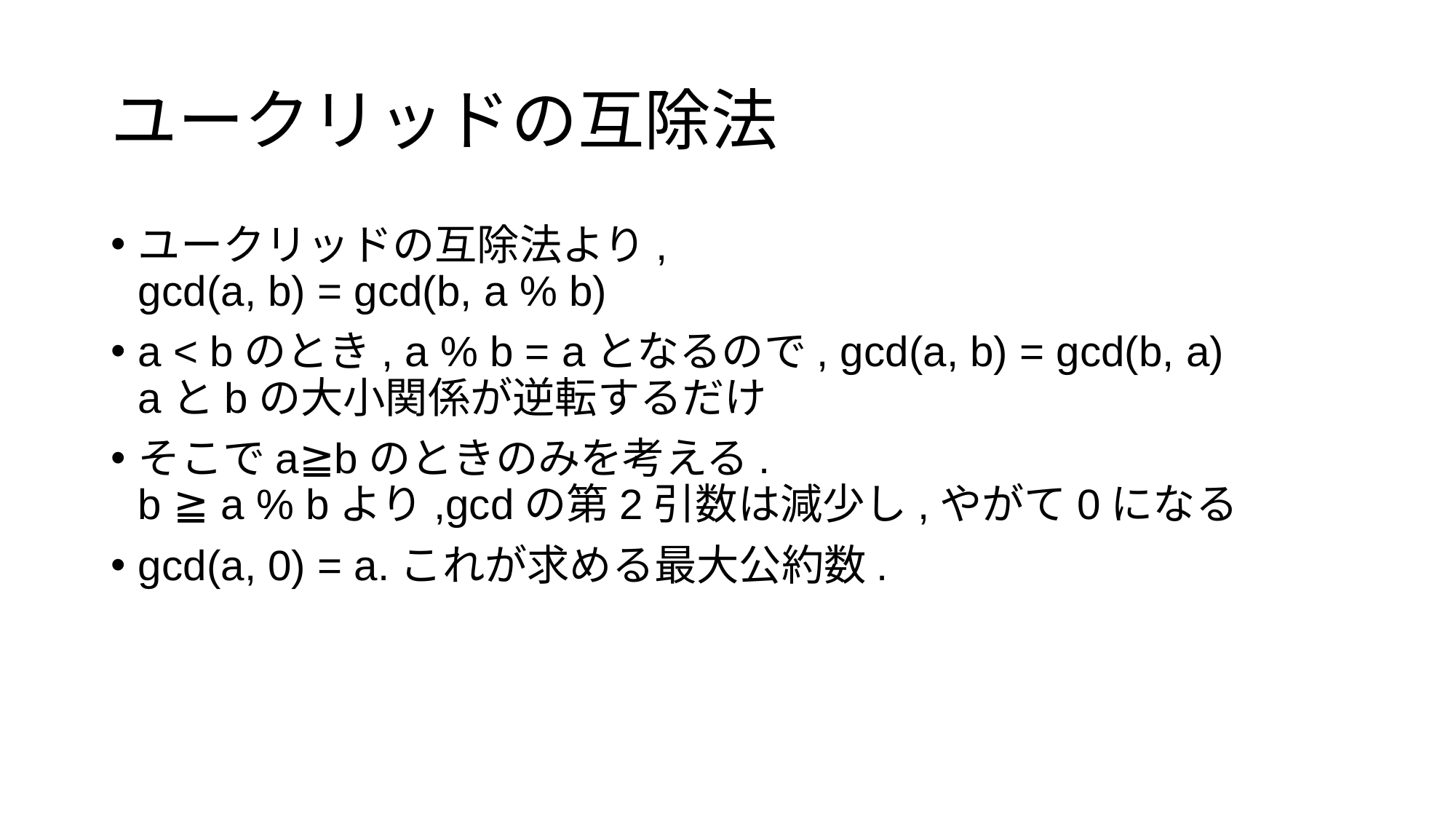

# ユークリッドの互除法
ユークリッドの互除法より,
gcd(a, b) = gcd(b, a % b)
a < bのとき, a % b = aとなるので, gcd(a, b) = gcd(b, a)
aとbの大小関係が逆転するだけ
そこでa≧bのときのみを考える.
b ≧ a % bより,gcdの第2引数は減少し,やがて0になる
gcd(a, 0) = a.これが求める最大公約数.